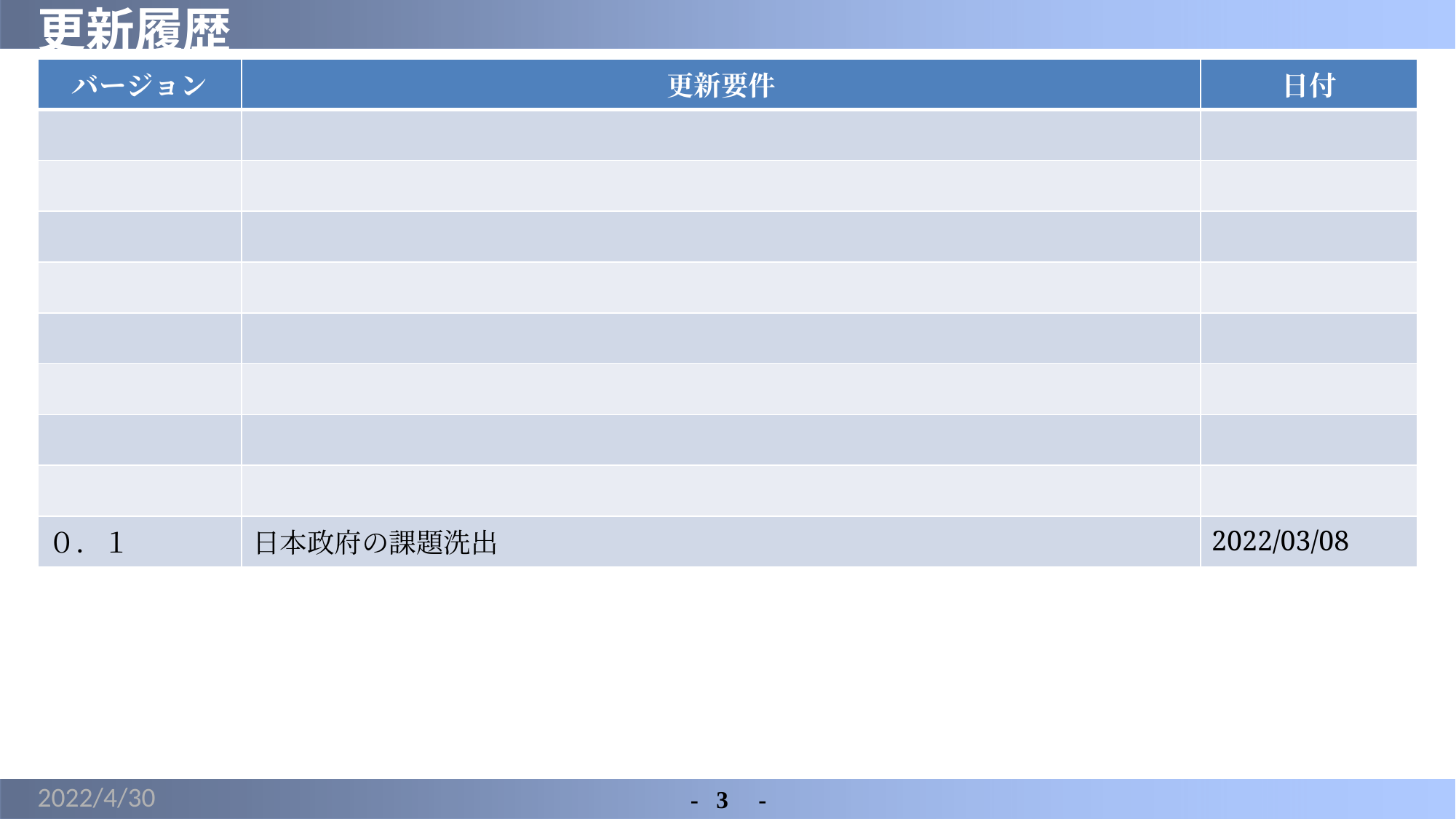

# 更新履歴
| バージョン | 更新要件 | 日付 |
| --- | --- | --- |
|  |  |  |
|  |  |  |
|  |  |  |
|  |  |  |
|  |  |  |
|  |  |  |
|  |  |  |
|  |  |  |
| ０．１ | 日本政府の課題洗出 | 2022/03/08 |
2022/4/30
-	3　-